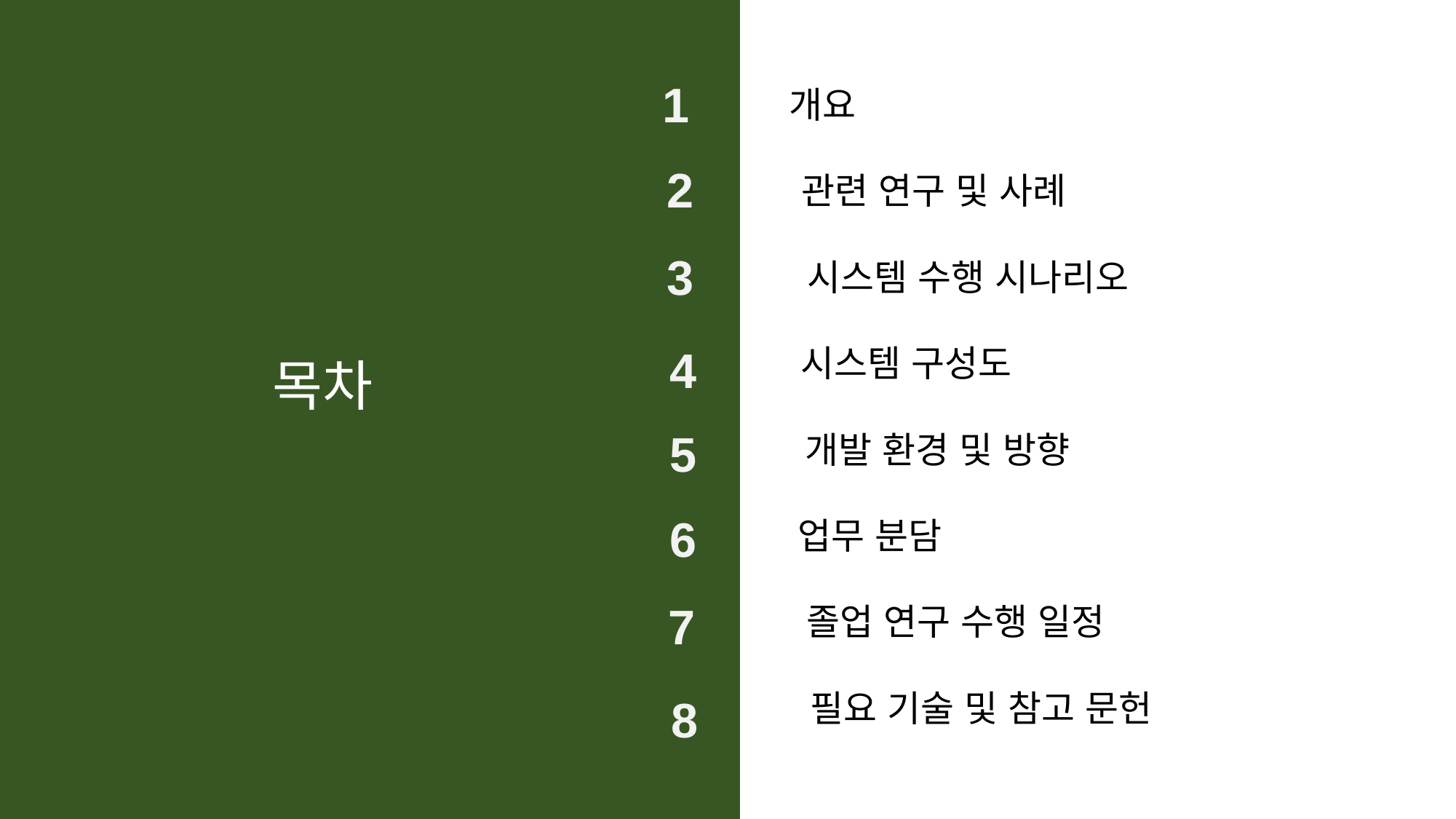

1
개요
2
관련 연구 및 사례
3
시스템 수행 시나리오
4
시스템 구성도
목차
5
개발 환경 및 방향
6
업무 분담
7
졸업 연구 수행 일정
필요 기술 및 참고 문헌
8